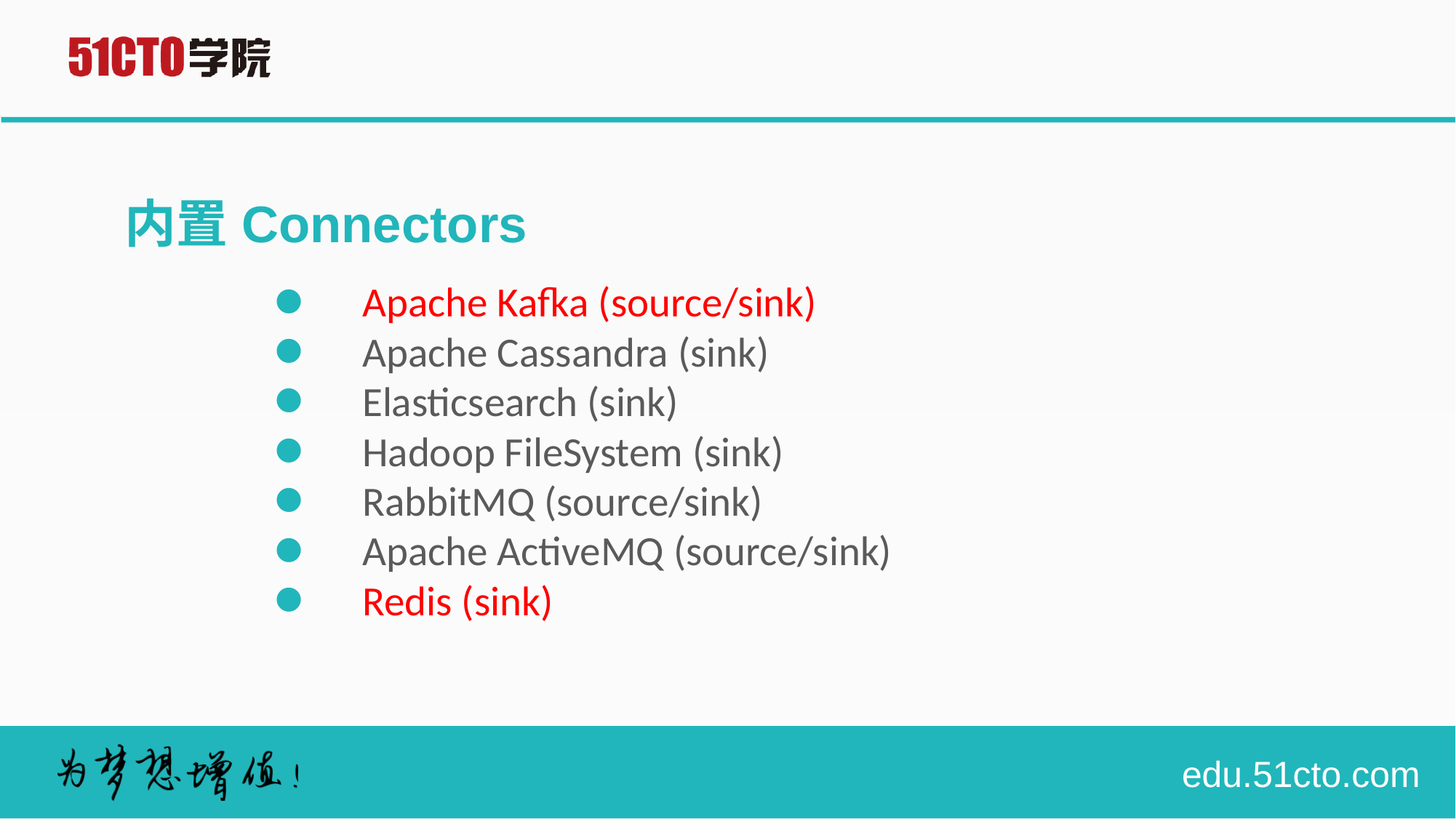

# 内置Connectors
Apache Kafka (source/sink)
Apache Cassandra (sink)
Elasticsearch (sink)
Hadoop FileSystem (sink)
RabbitMQ (source/sink)
Apache ActiveMQ (source/sink)
Redis (sink)